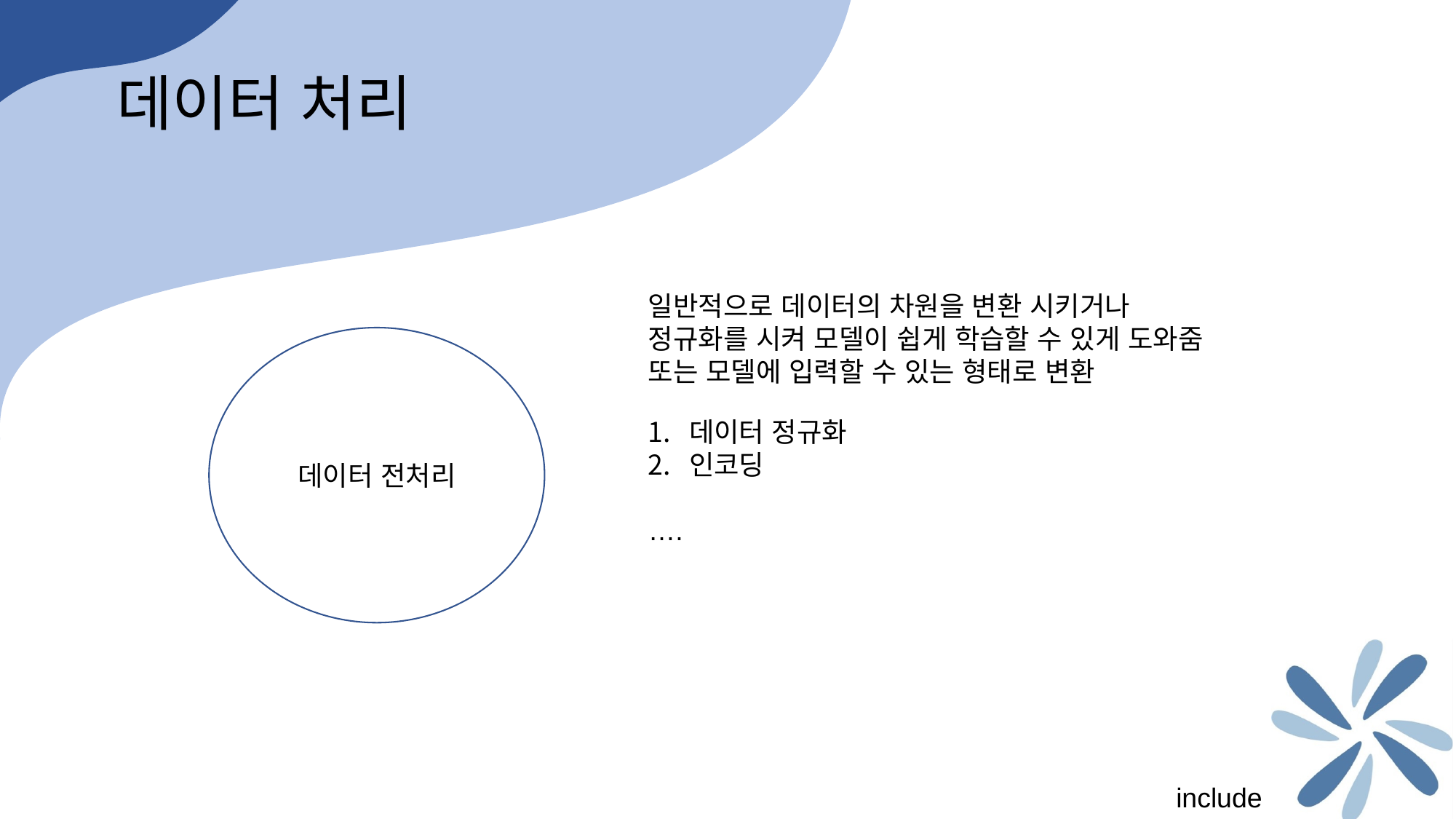

데이터 처리
일반적으로 데이터의 차원을 변환 시키거나
정규화를 시켜 모델이 쉽게 학습할 수 있게 도와줌
또는 모델에 입력할 수 있는 형태로 변환
데이터 전처리
데이터 정규화
인코딩

….